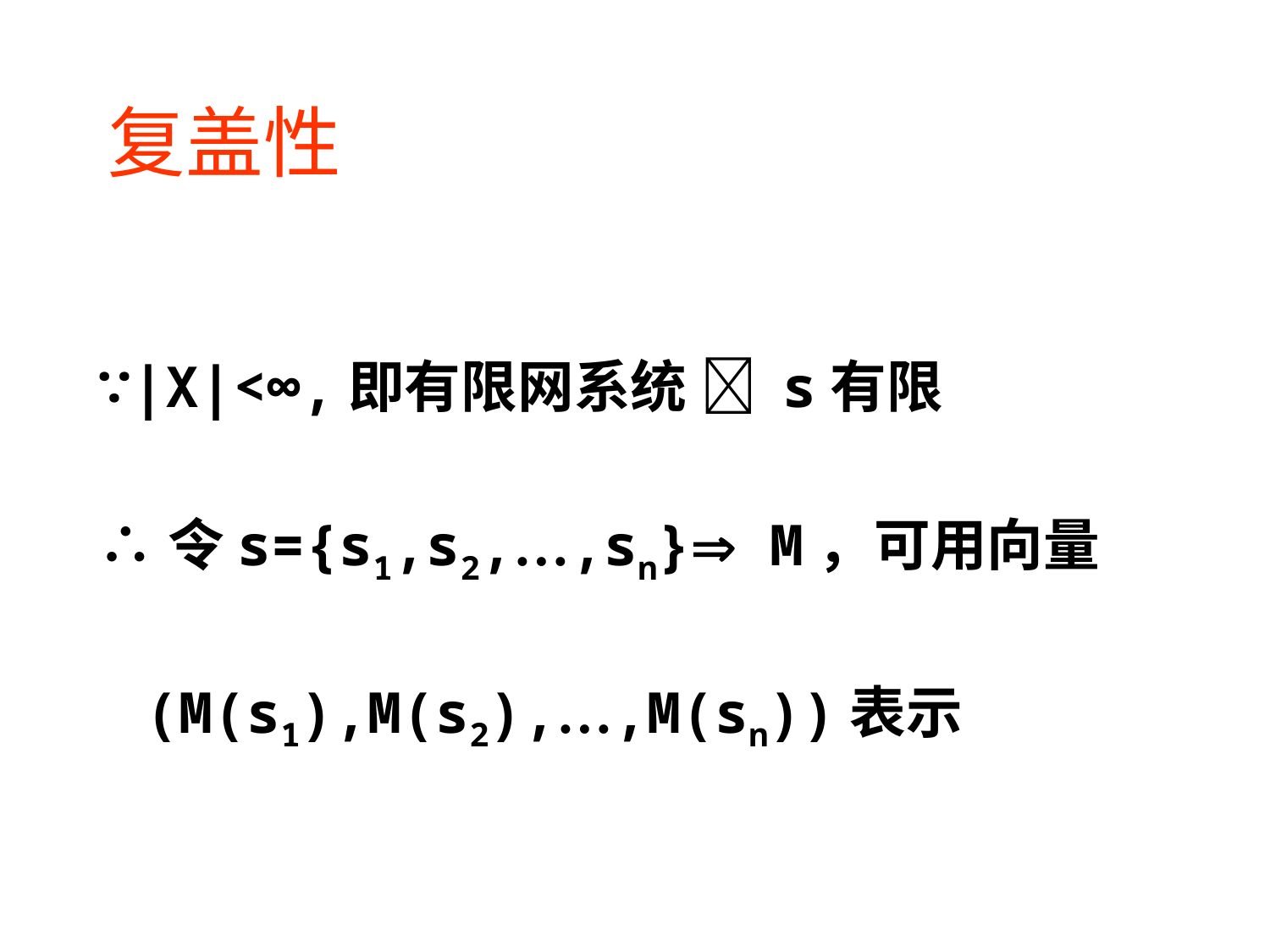

# 复盖性

∵|X|<∞,即有限网系统 ⇒ s有限

∴令s={s1,s2,…,sn}⇒ M，可用向量

	(M(s1),M(s2),…,M(sn))表示